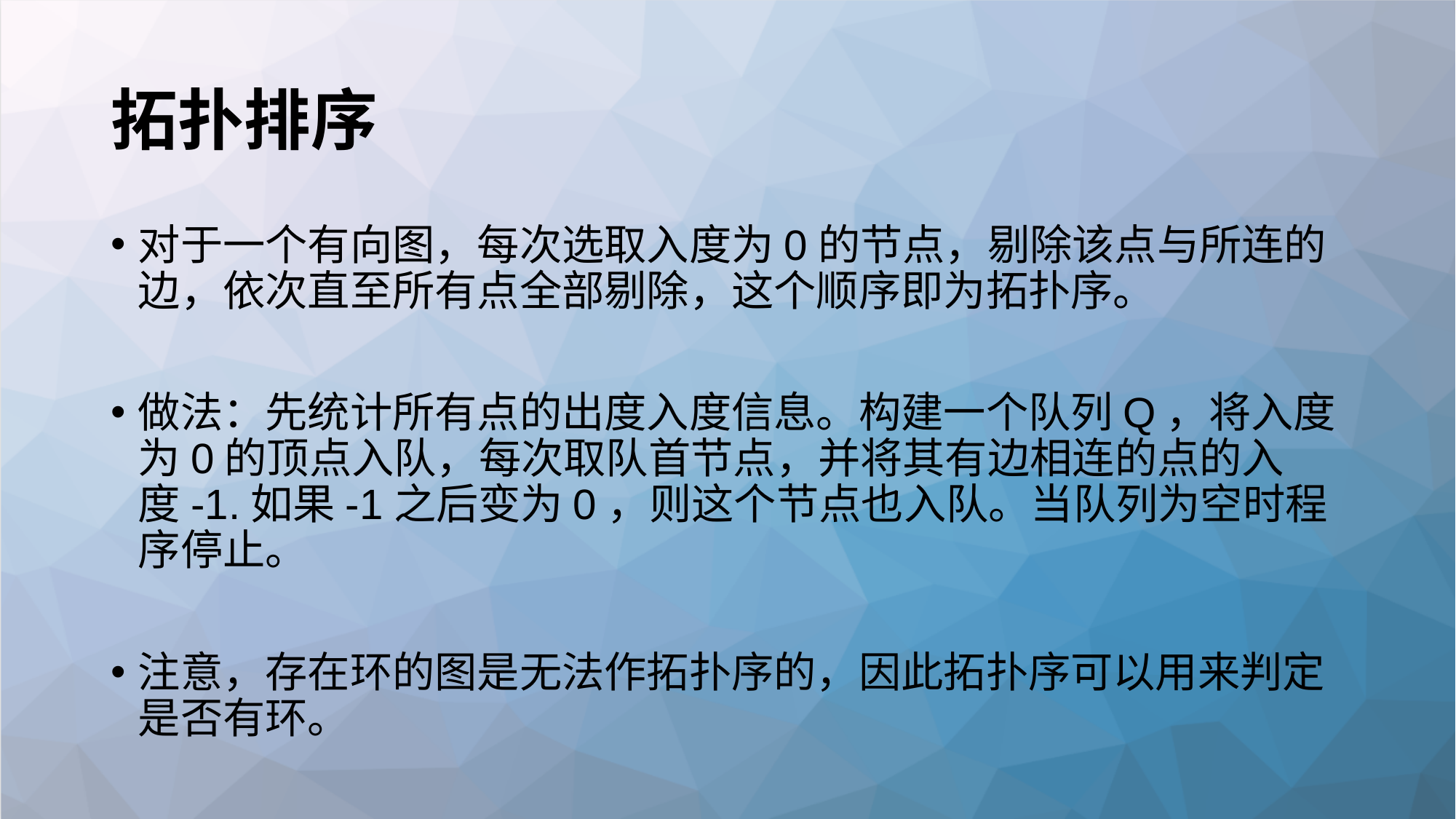

# 拓扑排序
对于一个有向图，每次选取入度为0的节点，剔除该点与所连的边，依次直至所有点全部剔除，这个顺序即为拓扑序。

做法：先统计所有点的出度入度信息。构建一个队列Q，将入度为0的顶点入队，每次取队首节点，并将其有边相连的点的入度-1.如果-1之后变为0，则这个节点也入队。当队列为空时程序停止。

注意，存在环的图是无法作拓扑序的，因此拓扑序可以用来判定是否有环。